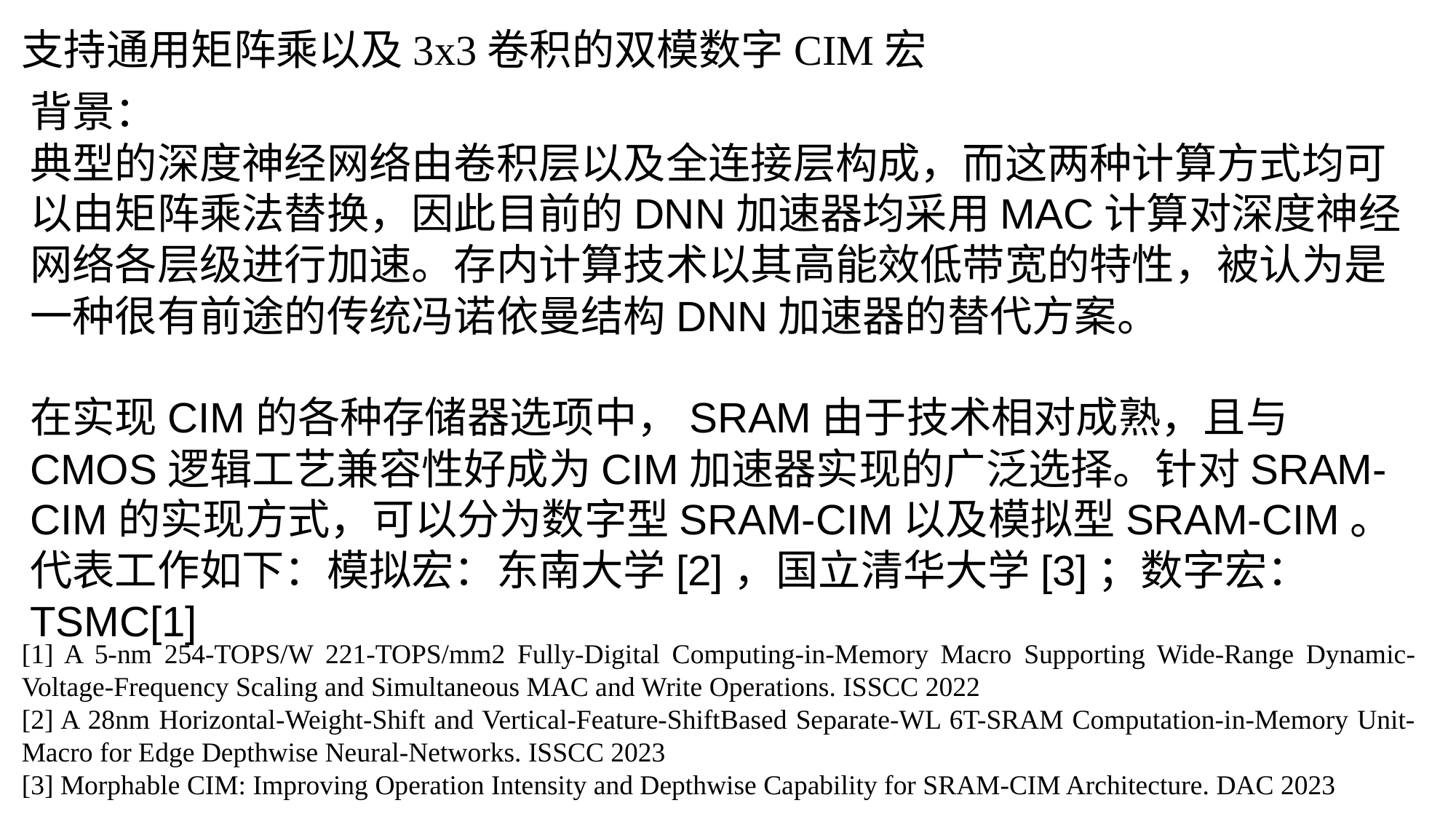

支持通用矩阵乘以及3x3卷积的双模数字CIM宏
背景：
典型的深度神经网络由卷积层以及全连接层构成，而这两种计算方式均可以由矩阵乘法替换，因此目前的DNN加速器均采用MAC计算对深度神经网络各层级进行加速。存内计算技术以其高能效低带宽的特性，被认为是一种很有前途的传统冯诺依曼结构DNN加速器的替代方案。

在实现CIM的各种存储器选项中，SRAM由于技术相对成熟，且与CMOS逻辑工艺兼容性好成为CIM加速器实现的广泛选择。针对SRAM-CIM的实现方式，可以分为数字型SRAM-CIM以及模拟型SRAM-CIM。代表工作如下：模拟宏：东南大学[2]，国立清华大学[3]；数字宏：TSMC[1]

[1] A 5-nm 254-TOPS/W 221-TOPS/mm2 Fully-Digital Computing-in-Memory Macro Supporting Wide-Range Dynamic-Voltage-Frequency Scaling and Simultaneous MAC and Write Operations. ISSCC 2022
[2] A 28nm Horizontal-Weight-Shift and Vertical-Feature-ShiftBased Separate-WL 6T-SRAM Computation-in-Memory Unit-Macro for Edge Depthwise Neural-Networks. ISSCC 2023
[3] Morphable CIM: Improving Operation Intensity and Depthwise Capability for SRAM-CIM Architecture. DAC 2023